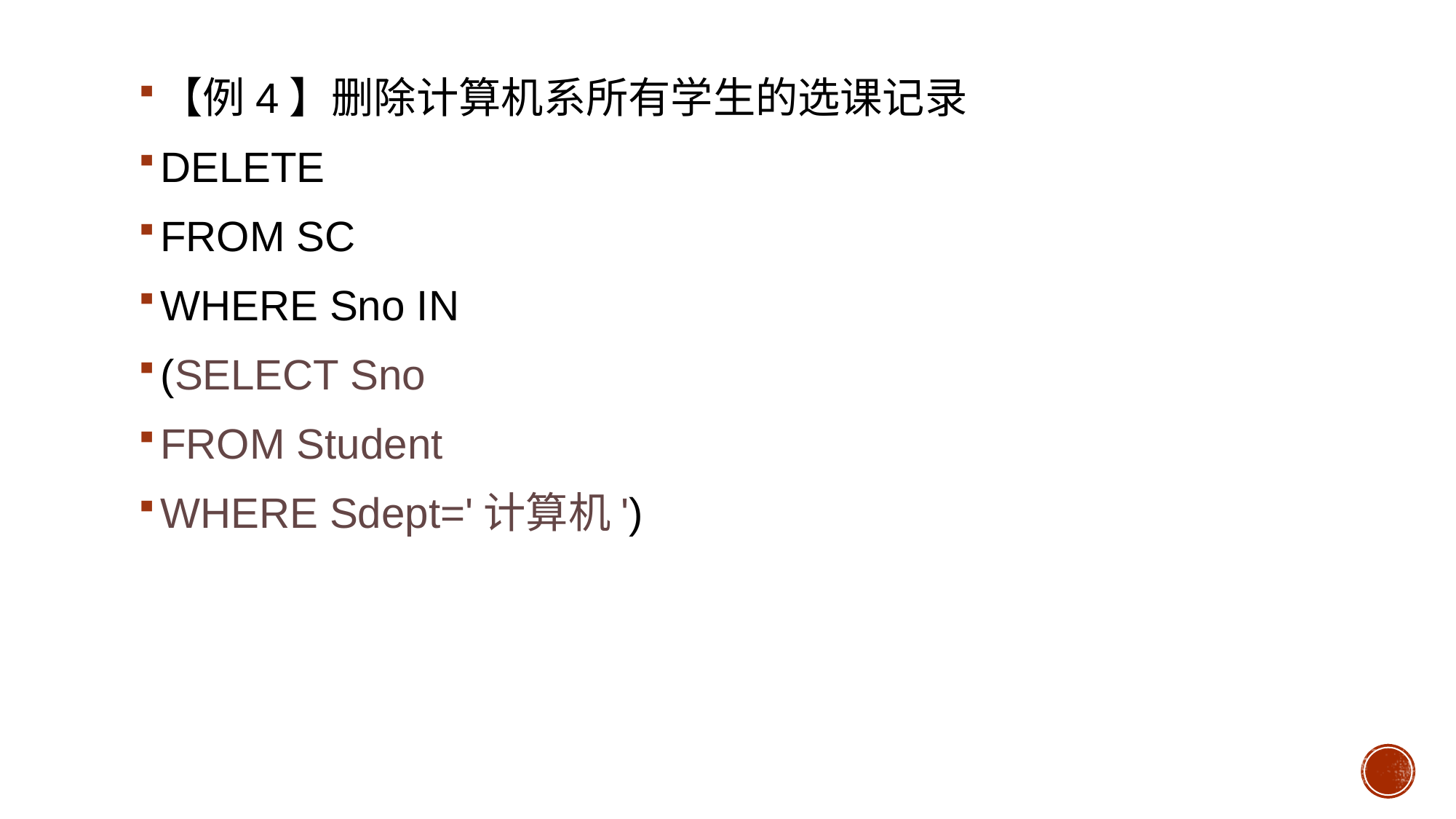

【例4】删除计算机系所有学生的选课记录
DELETE
FROM SC
WHERE Sno IN
(SELECT Sno
FROM Student
WHERE Sdept='计算机')
51